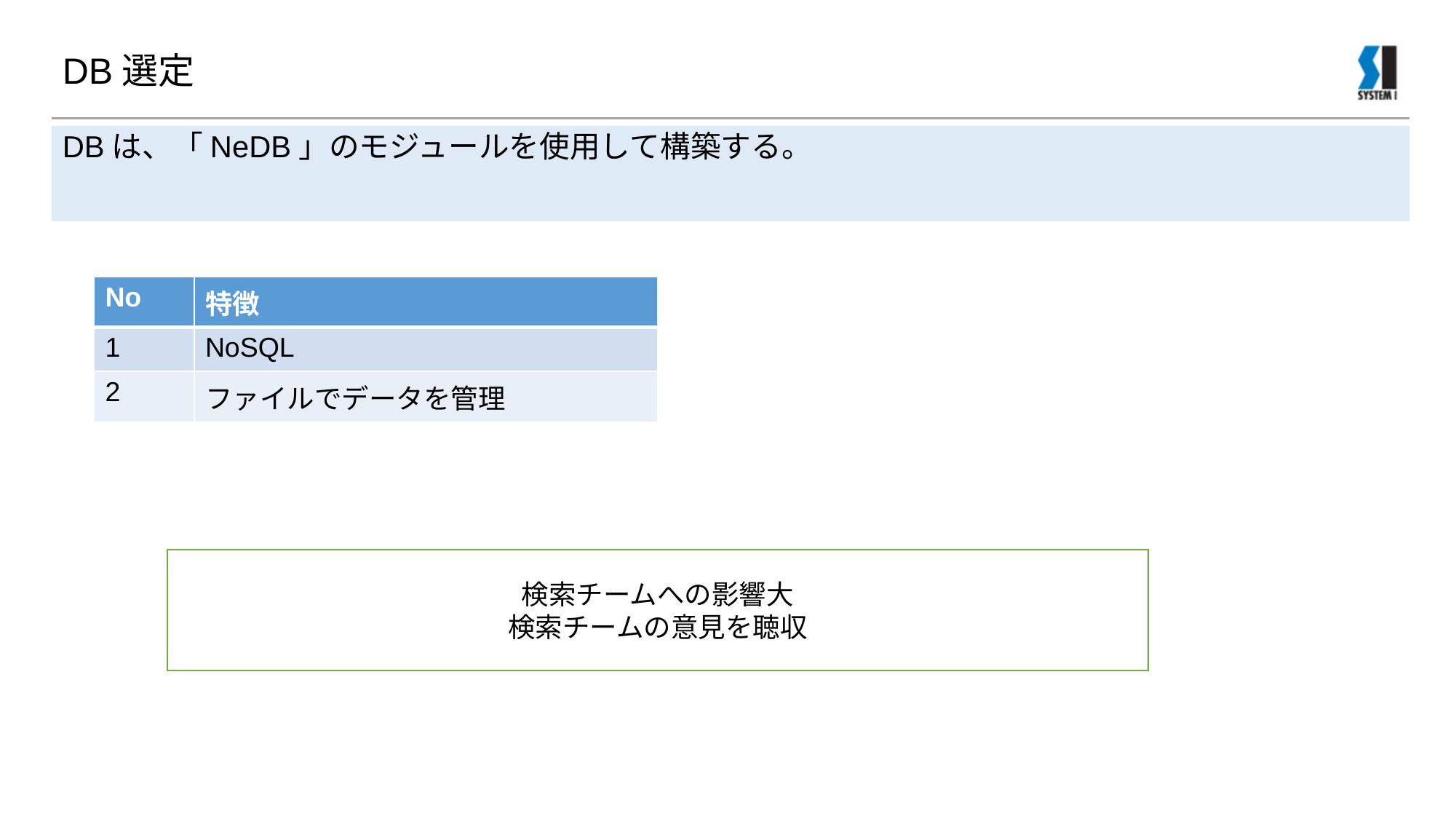

# DB選定
DBは、「NeDB」のモジュールを使用して構築する。
| No | 特徴 |
| --- | --- |
| 1 | NoSQL |
| 2 | ファイルでデータを管理 |
検索チームへの影響大
検索チームの意見を聴収